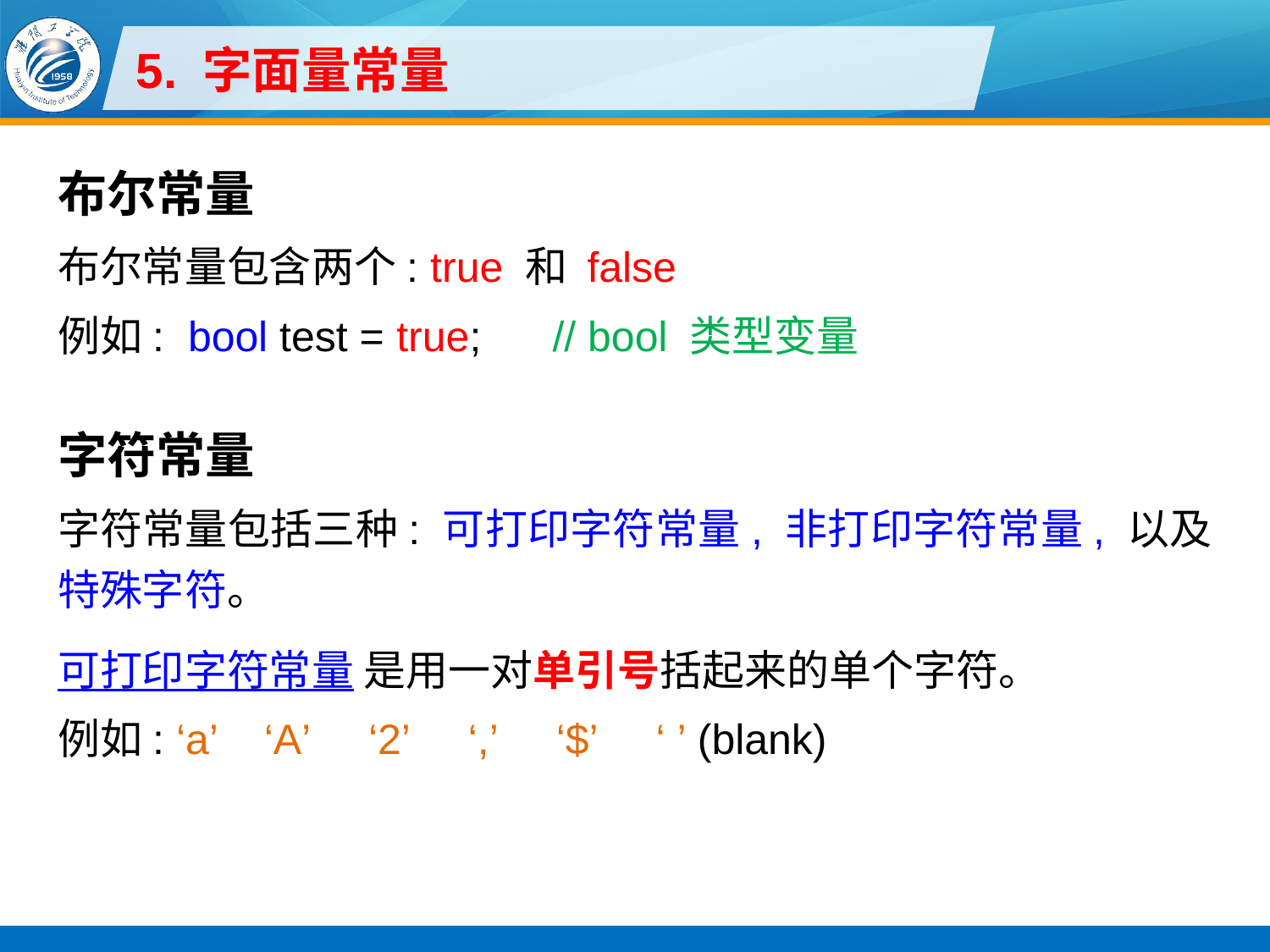

# 5. 字面量常量
布尔常量
布尔常量包含两个: true 和 false
例如:  bool test = true;      // bool 类型变量
字符常量
字符常量包括三种: 可打印字符常量, 非打印字符常量, 以及 特殊字符。
可打印字符常量 是用一对单引号括起来的单个字符。
例如: ‘a’    ‘A’     ‘2’     ‘,’     ‘$’     ‘ ’ (blank)